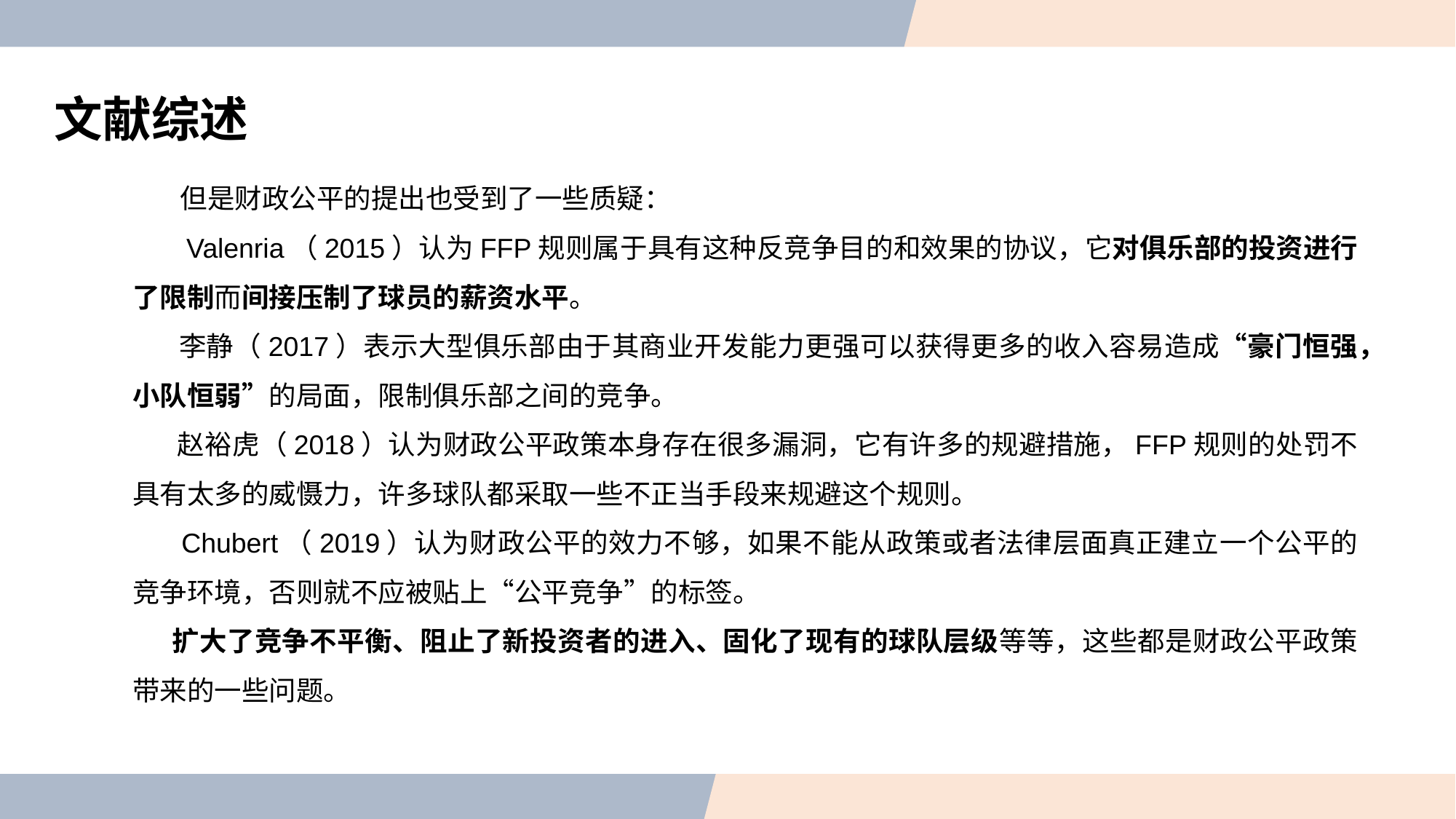

文献综述
      但是财政公平的提出也受到了一些质疑：
       Valenria（2015）认为FFP规则属于具有这种反竞争目的和效果的协议，它对俱乐部的投资进行了限制而间接压制了球员的薪资水平。
      李静（2017）表示大型俱乐部由于其商业开发能力更强可以获得更多的收入容易造成“豪门恒强，小队恒弱”的局面，限制俱乐部之间的竞争。
      赵裕虎（2018）认为财政公平政策本身存在很多漏洞，它有许多的规避措施，FFP规则的处罚不具有太多的威慑力，许多球队都采取一些不正当手段来规避这个规则。
      Chubert（2019）认为财政公平的效力不够，如果不能从政策或者法律层面真正建立一个公平的竞争环境，否则就不应被贴上“公平竞争”的标签。
     扩大了竞争不平衡、阻止了新投资者的进入、固化了现有的球队层级等等，这些都是财政公平政策带来的一些问题。